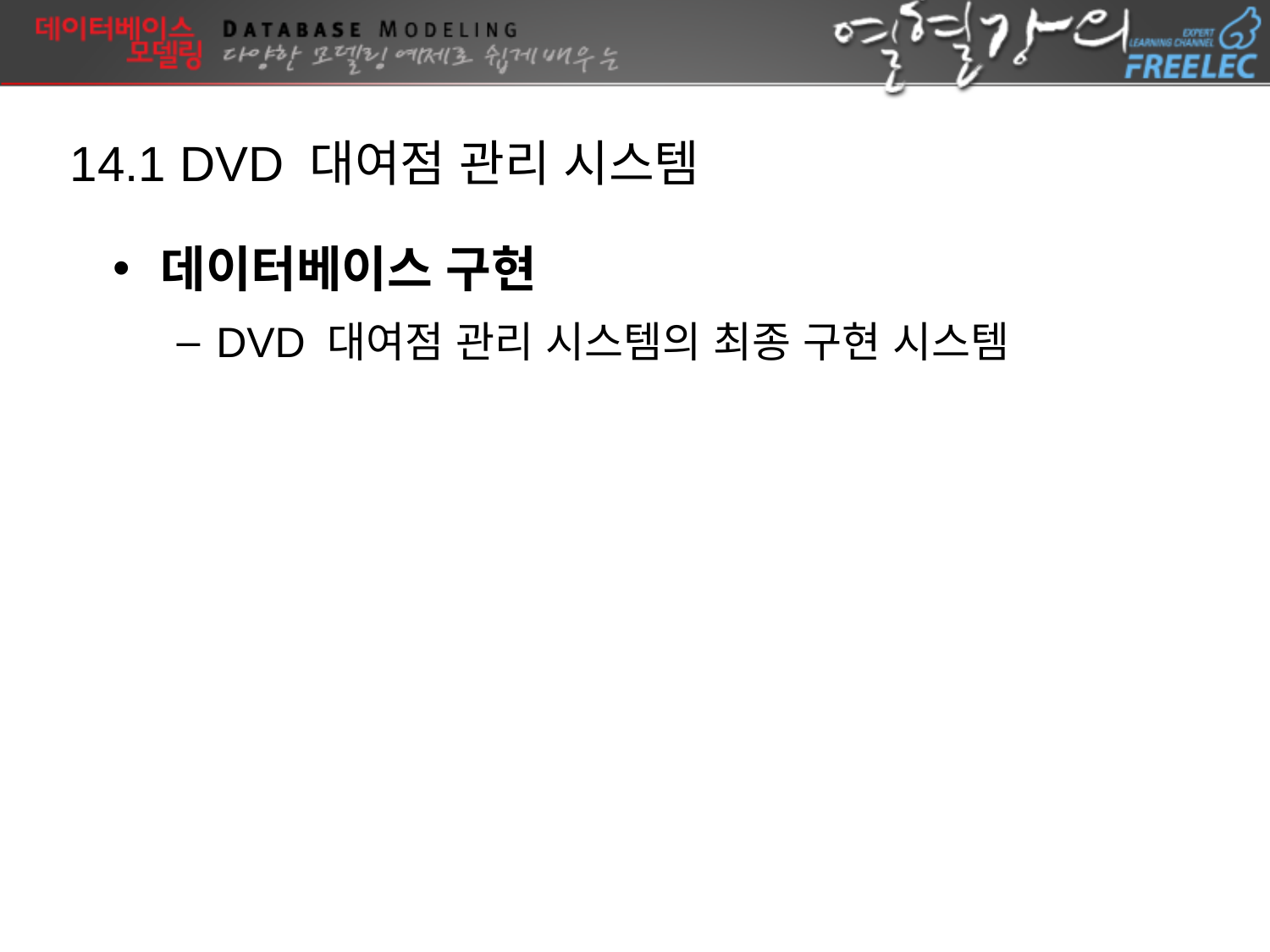

14.1 DVD 대여점 관리 시스템
데이터베이스 구현
DVD 대여점 관리 시스템의 최종 구현 시스템